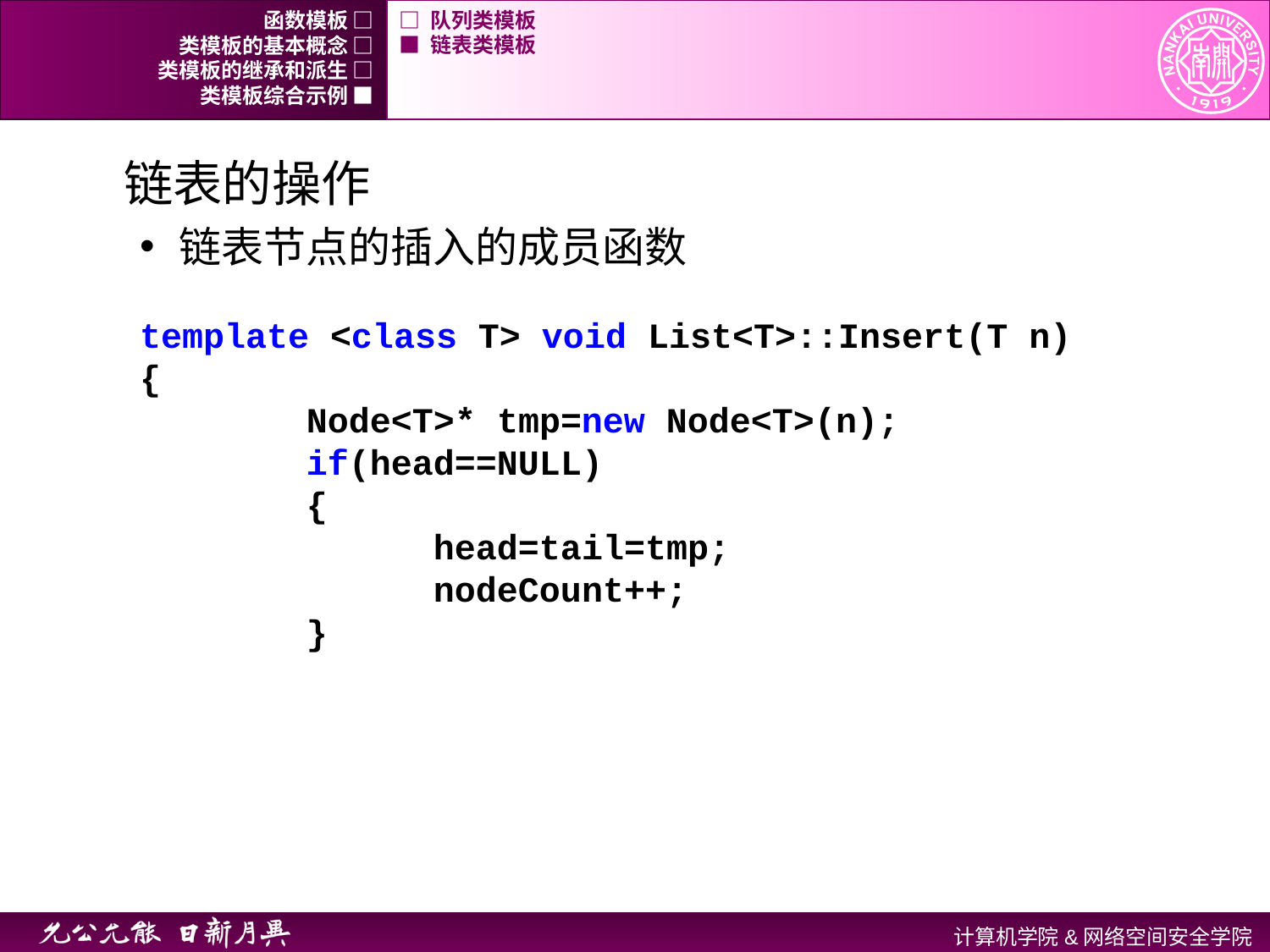

函数模板 □
□ 队列类模板
类模板的基本概念 □
■ 链表类模板
类模板的继承和派生 □

类模板综合示例 ■

链表的操作
链表节点的插入的成员函数

template <class T> void List<T>::Insert(T n)
{
		Node<T>* tmp=new Node<T>(n);
		if(head==NULL)
		{
			head=tail=tmp;
			nodeCount++;
		}